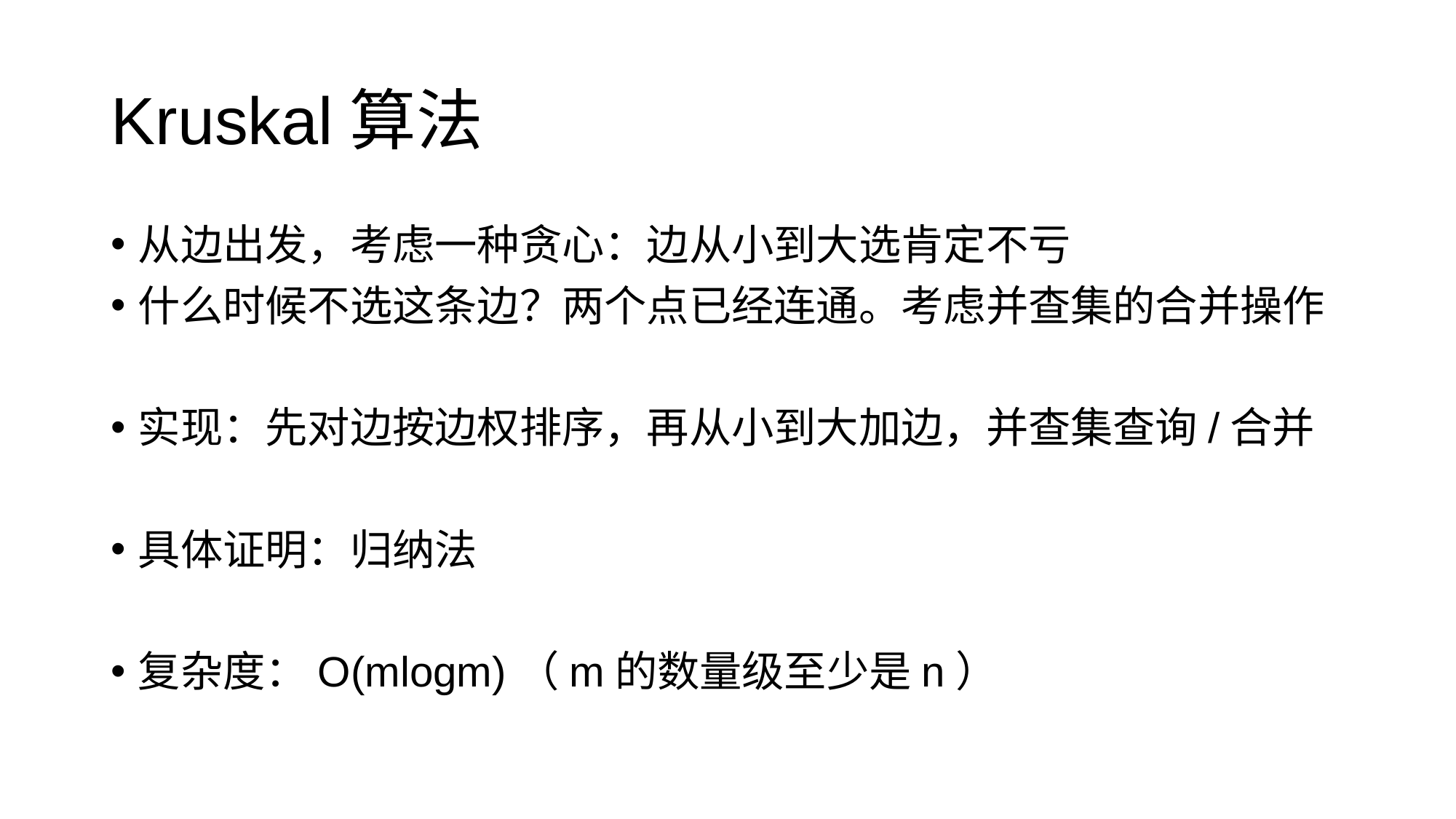

# Kruskal算法
从边出发，考虑一种贪心：边从小到大选肯定不亏
什么时候不选这条边？两个点已经连通。考虑并查集的合并操作

实现：先对边按边权排序，再从小到大加边，并查集查询/合并

具体证明：归纳法

复杂度：O(mlogm)（m的数量级至少是n）